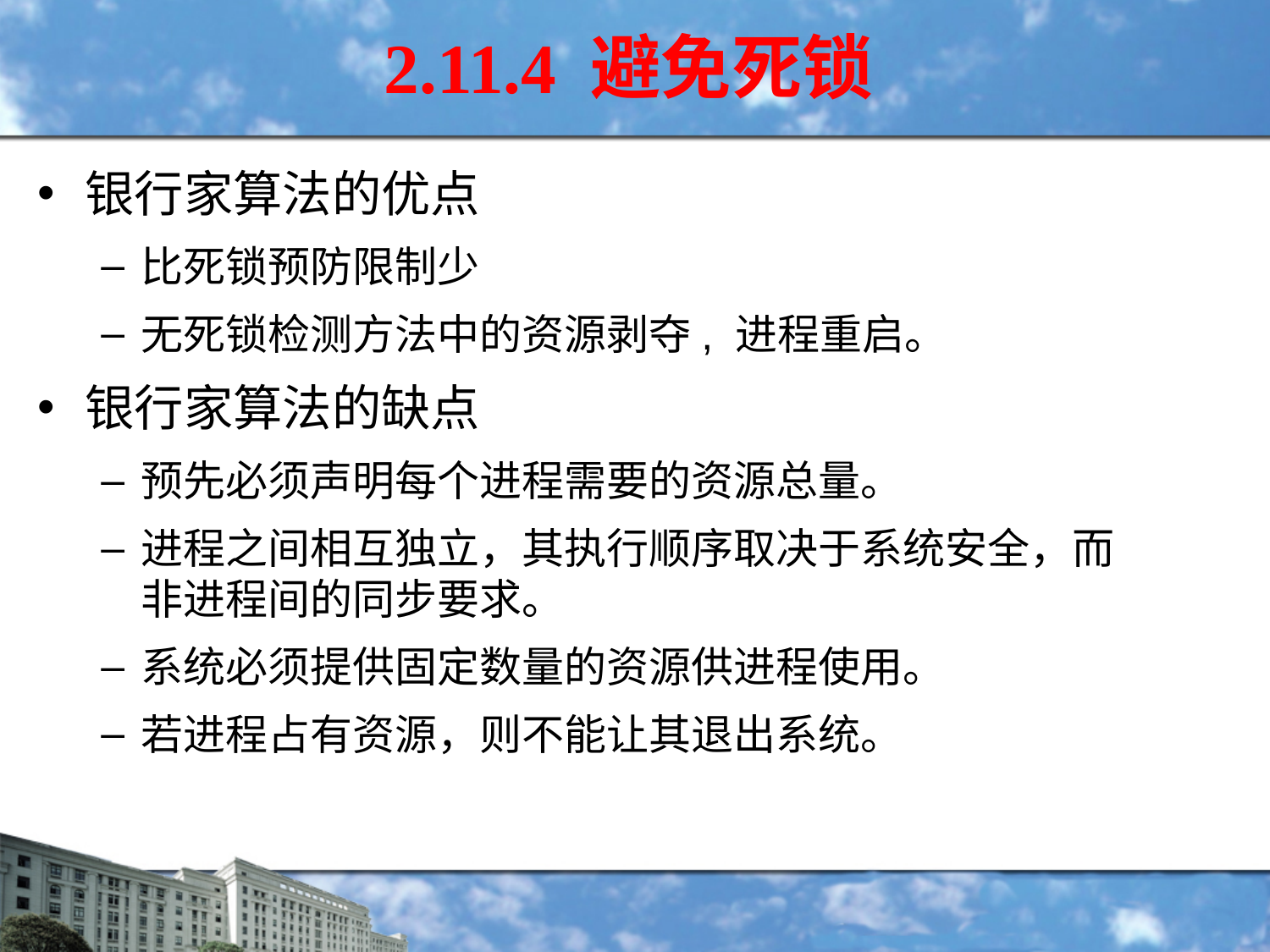

2.11.4 避免死锁
银行家算法的优点
比死锁预防限制少
无死锁检测方法中的资源剥夺, 进程重启。
银行家算法的缺点
预先必须声明每个进程需要的资源总量。
进程之间相互独立，其执行顺序取决于系统安全，而非进程间的同步要求。
系统必须提供固定数量的资源供进程使用。
若进程占有资源，则不能让其退出系统。